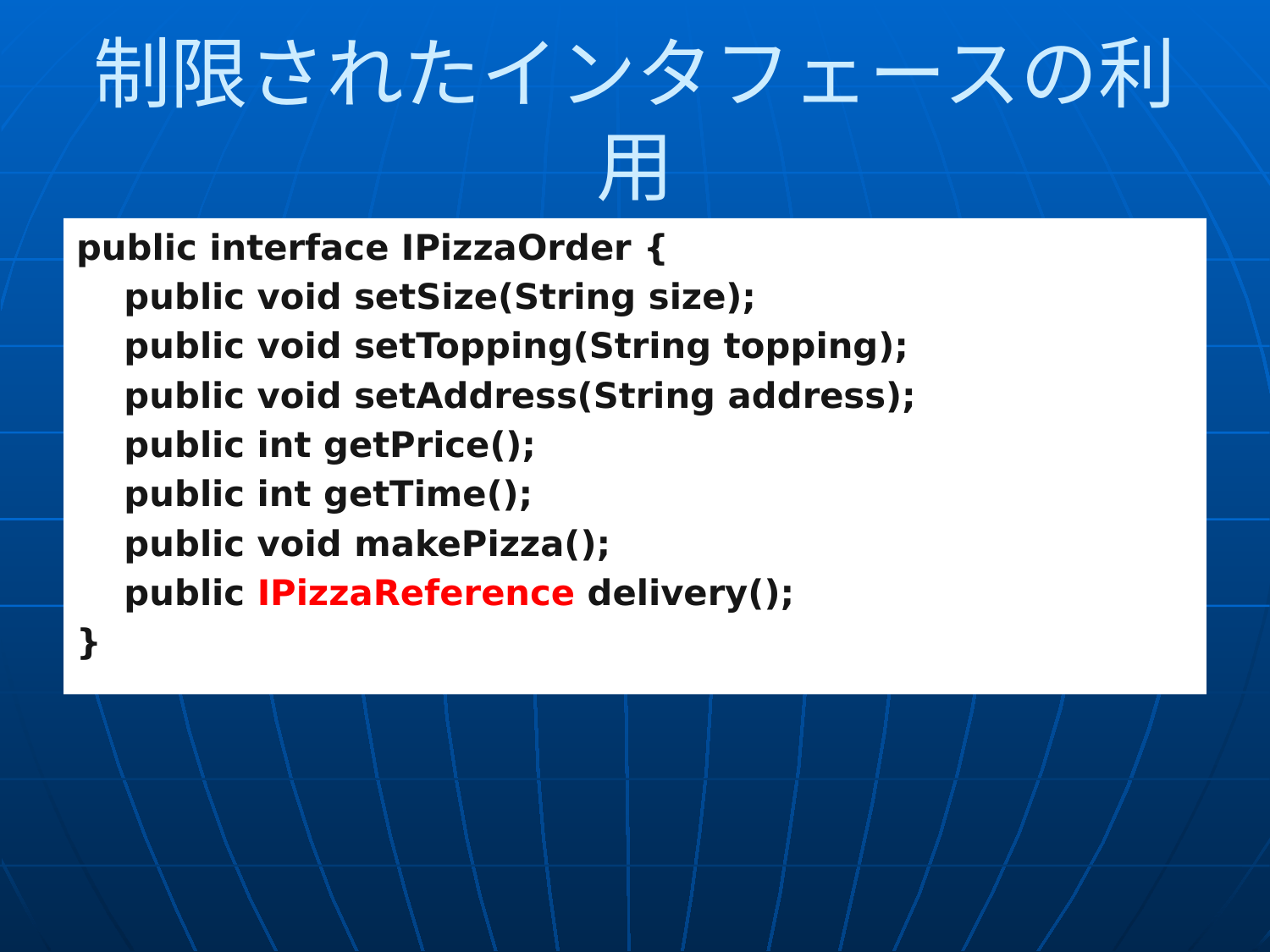

# 制限されたインタフェースの利用
public interface IPizzaOrder {
	public void setSize(String size);
	public void setTopping(String topping);
	public void setAddress(String address);
	public int getPrice();
	public int getTime();
	public void makePizza();
	public IPizzaReference delivery();
}